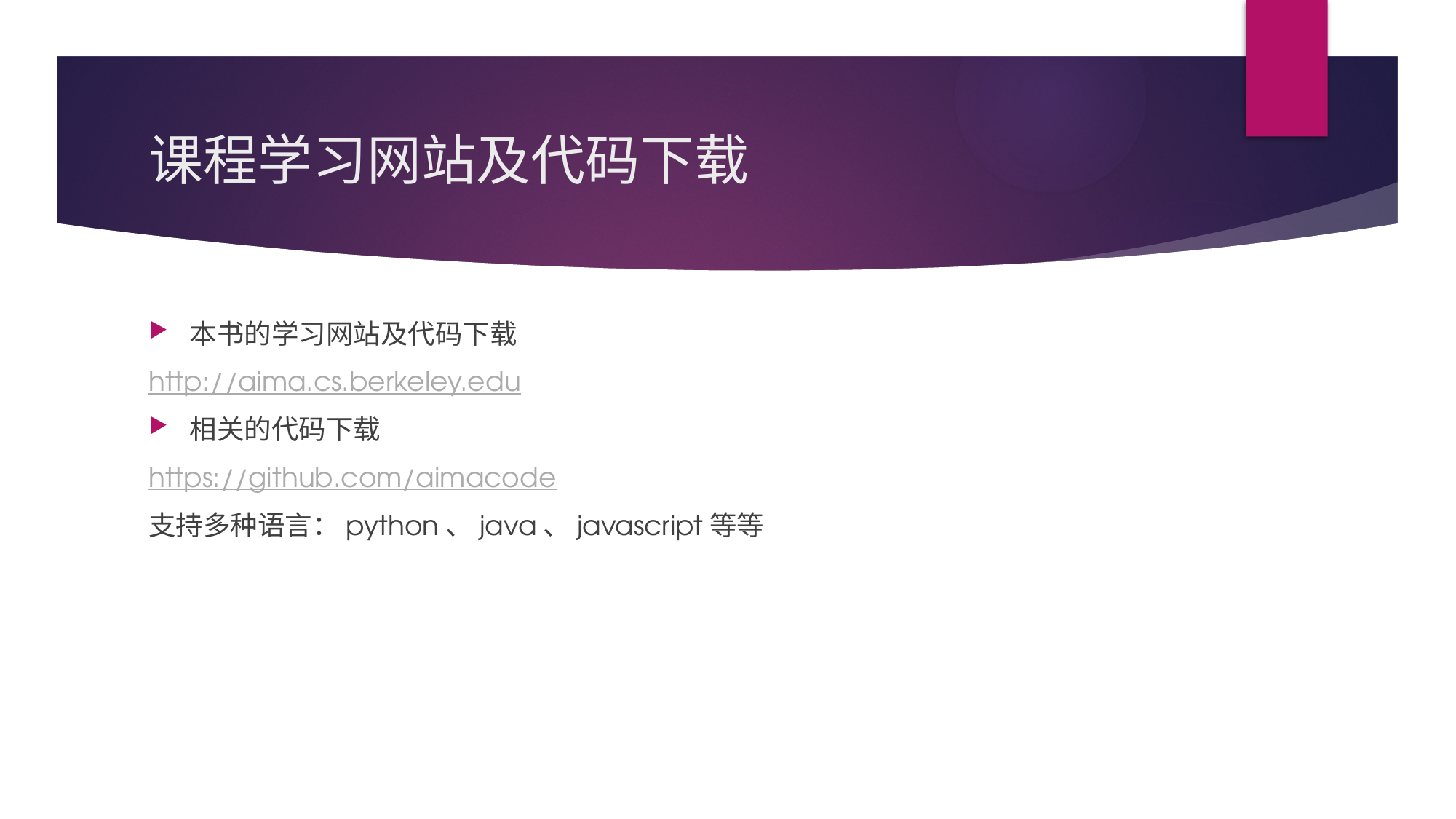

# 课程学习网站及代码下载
本书的学习网站及代码下载
http://aima.cs.berkeley.edu
相关的代码下载
https://github.com/aimacode
支持多种语言：python、java、javascript等等